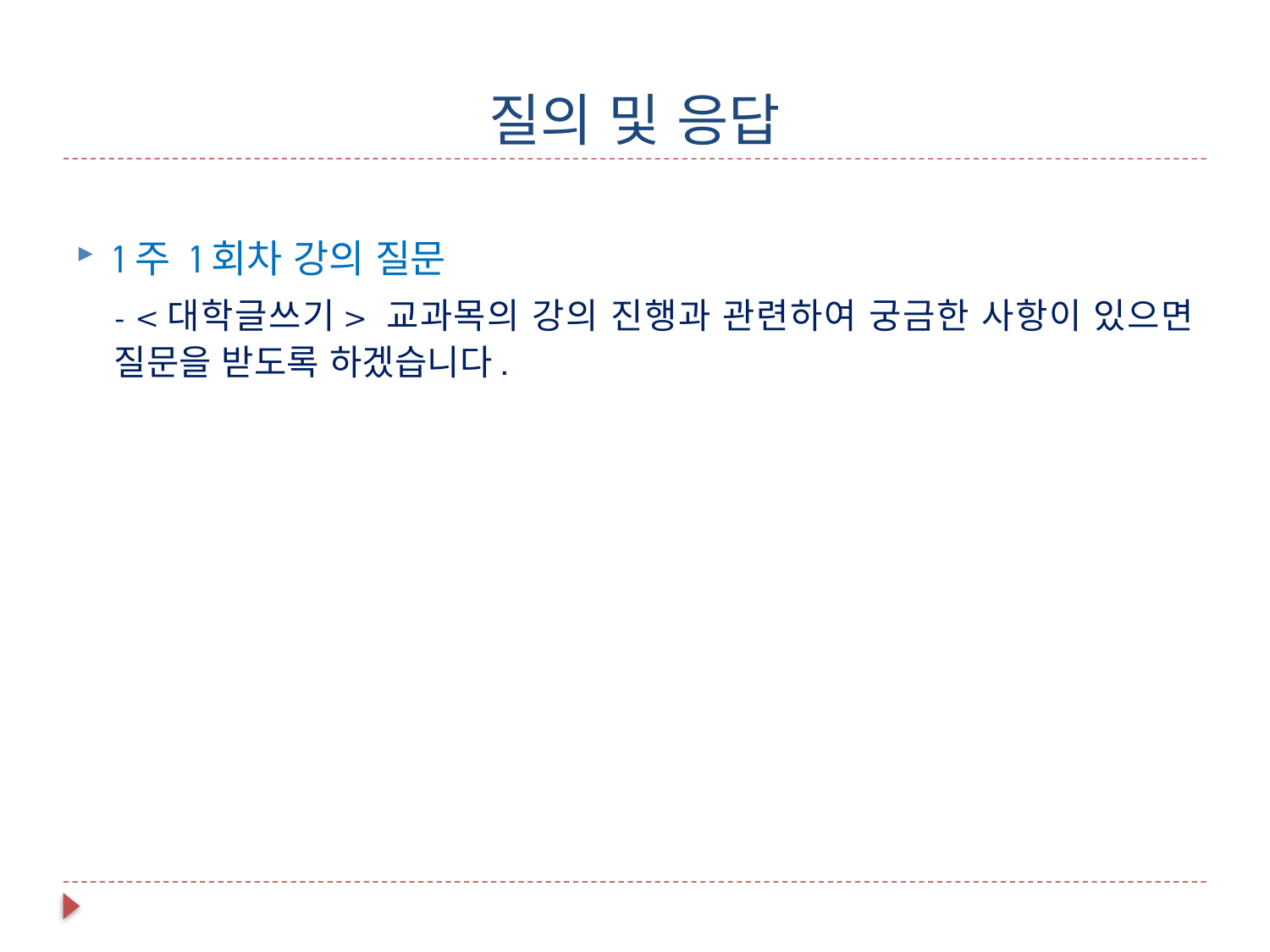

# 질의 및 응답

1주 1회차 강의 질문
- <대학글쓰기> 교과목의 강의 진행과 관련하여 궁금한 사항이 있으면 질문을 받도록 하겠습니다.